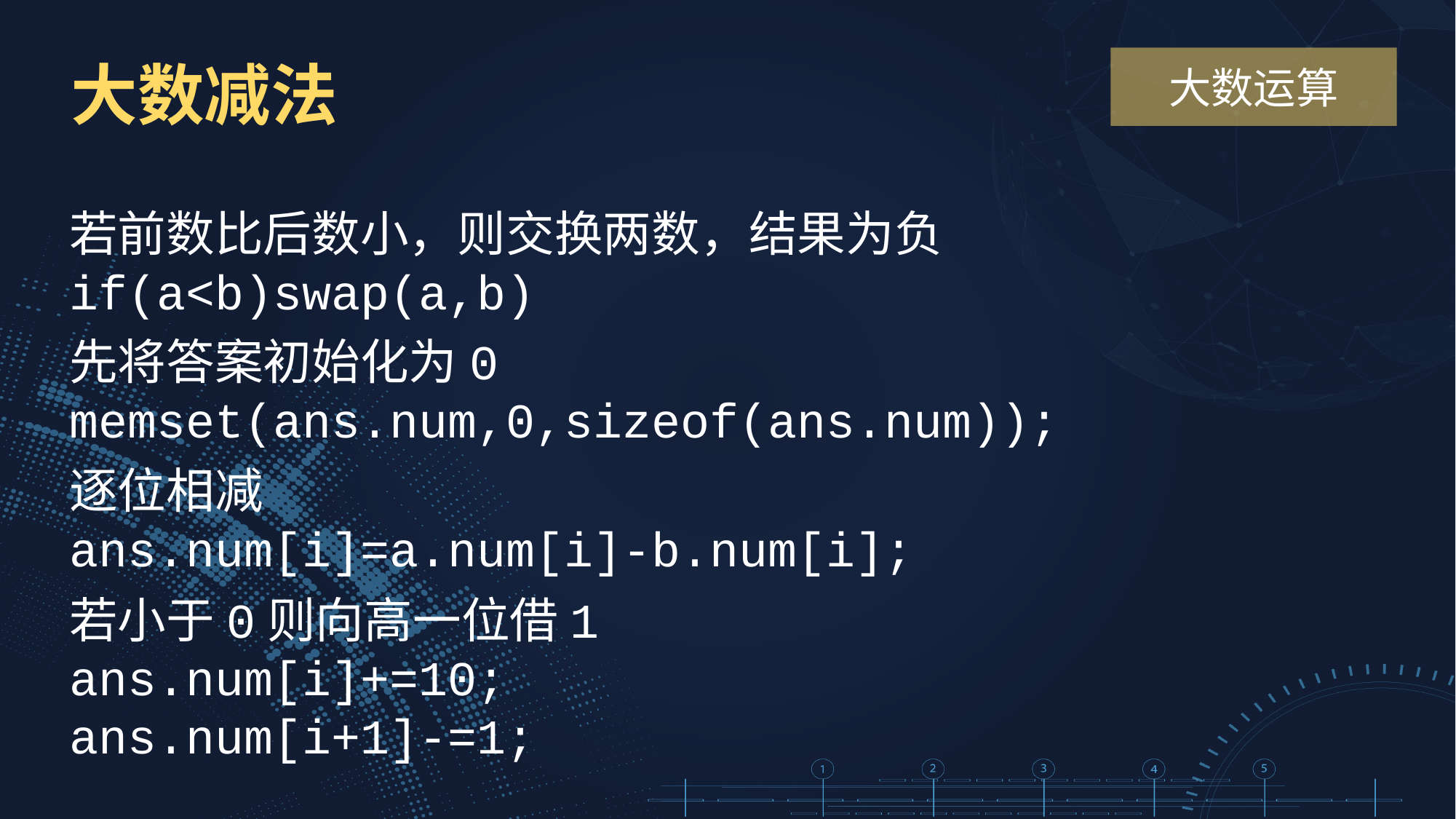

大数减法
大数运算
若前数比后数小，则交换两数，结果为负
if(a<b)swap(a,b)
先将答案初始化为0
memset(ans.num,0,sizeof(ans.num));
逐位相减
ans.num[i]=a.num[i]-b.num[i];
若小于0则向高一位借1
ans.num[i]+=10;
ans.num[i+1]-=1;